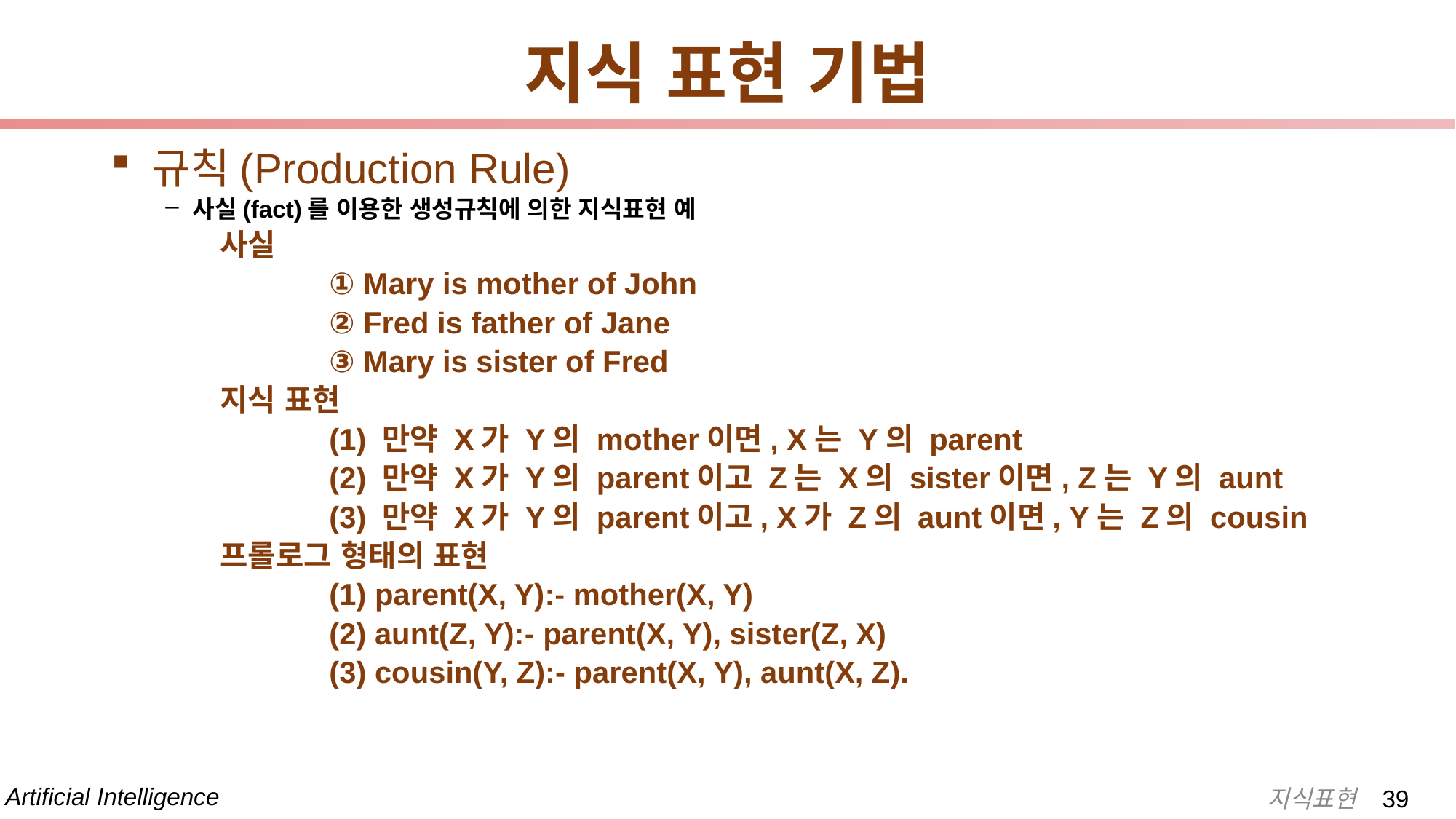

# 지식 표현 기법
규칙(Production Rule)
사실(fact)를 이용한 생성규칙에 의한 지식표현 예
	사실
		① Mary is mother of John
		② Fred is father of Jane
		③ Mary is sister of Fred
	지식 표현
		(1) 만약 X가 Y의 mother이면, X는 Y의 parent
		(2) 만약 X가 Y의 parent이고 Z는 X의 sister이면, Z는 Y의 aunt
		(3) 만약 X가 Y의 parent이고, X가 Z의 aunt이면, Y는 Z의 cousin
	프롤로그 형태의 표현
		(1) parent(X, Y):- mother(X, Y)
		(2) aunt(Z, Y):- parent(X, Y), sister(Z, X)
		(3) cousin(Y, Z):- parent(X, Y), aunt(X, Z).